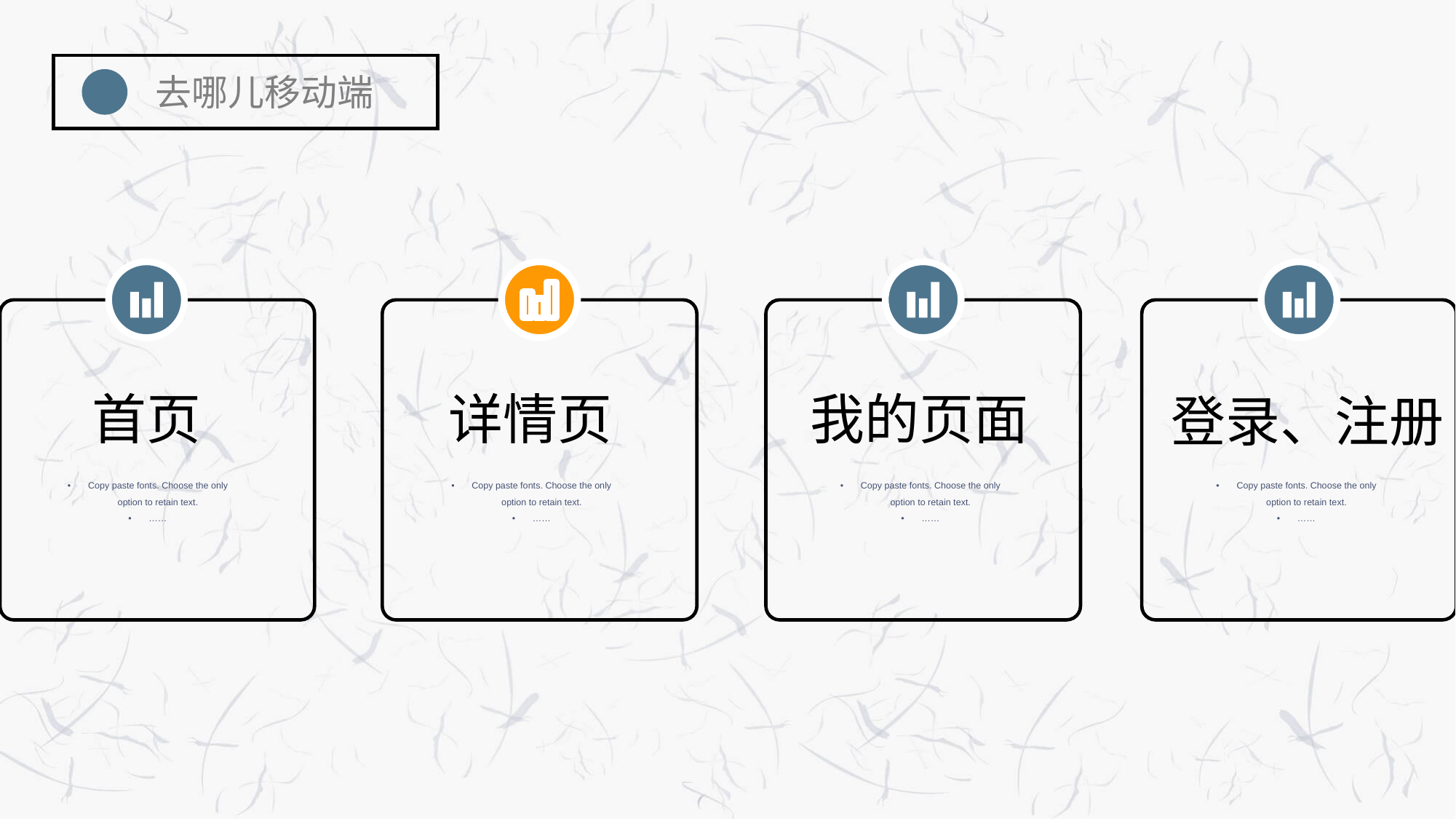

去哪儿移动端

首页
详情页
我的页面
登录、注册
Copy paste fonts. Choose the only option to retain text.
……
Copy paste fonts. Choose the only option to retain text.
……
Copy paste fonts. Choose the only option to retain text.
……
Copy paste fonts. Choose the only option to retain text.
……